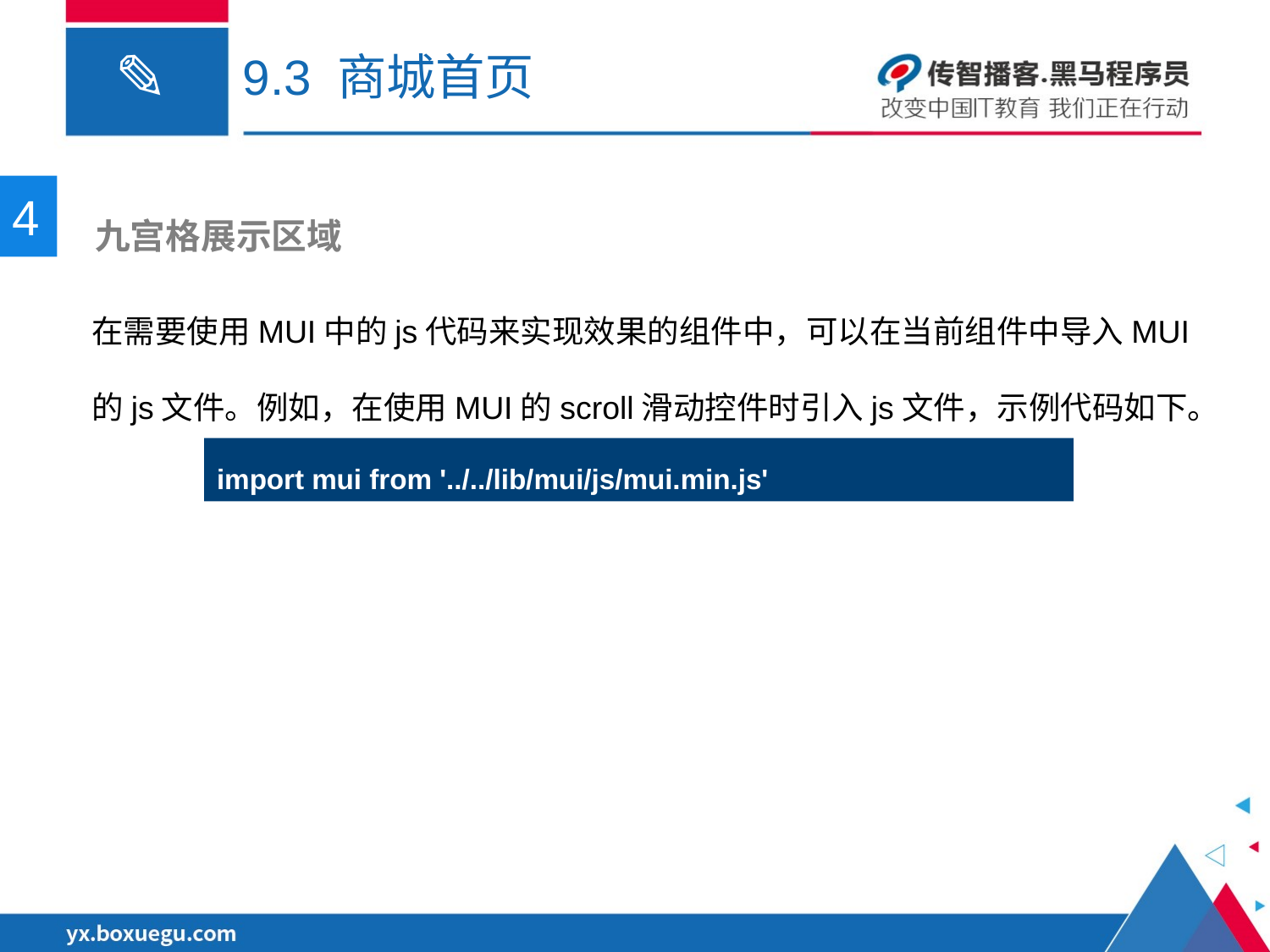

# 9.3 商城首页

4
  九宫格展示区域
在需要使用MUI中的js代码来实现效果的组件中，可以在当前组件中导入MUI的js文件。例如，在使用MUI的scroll滑动控件时引入js文件，示例代码如下。
import mui from '../../lib/mui/js/mui.min.js'